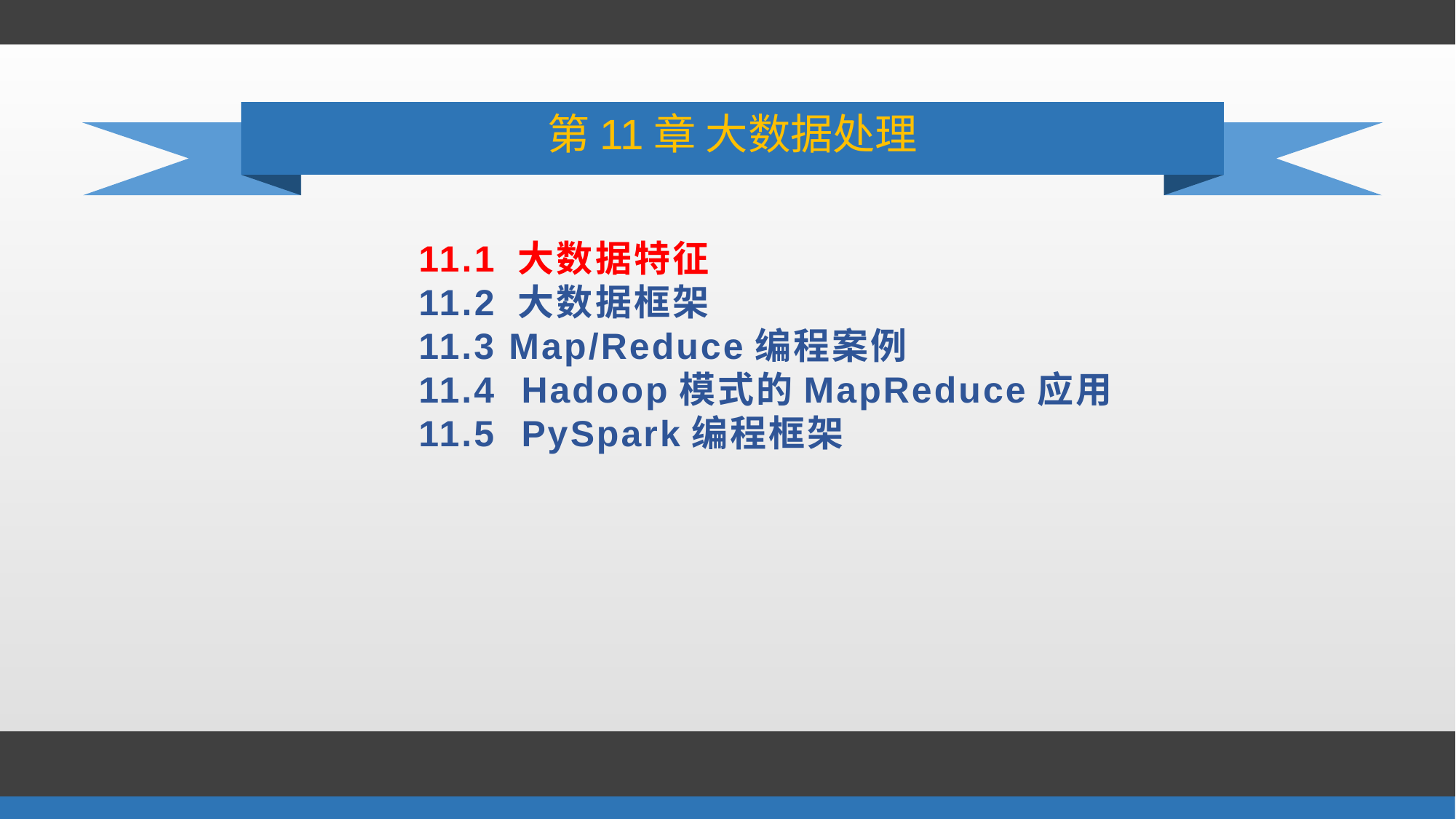

# 第11章 大数据处理
11.1 大数据特征
11.2 大数据框架
11.3 Map/Reduce编程案例
11.4  Hadoop模式的MapReduce应用
11.5  PySpark编程框架